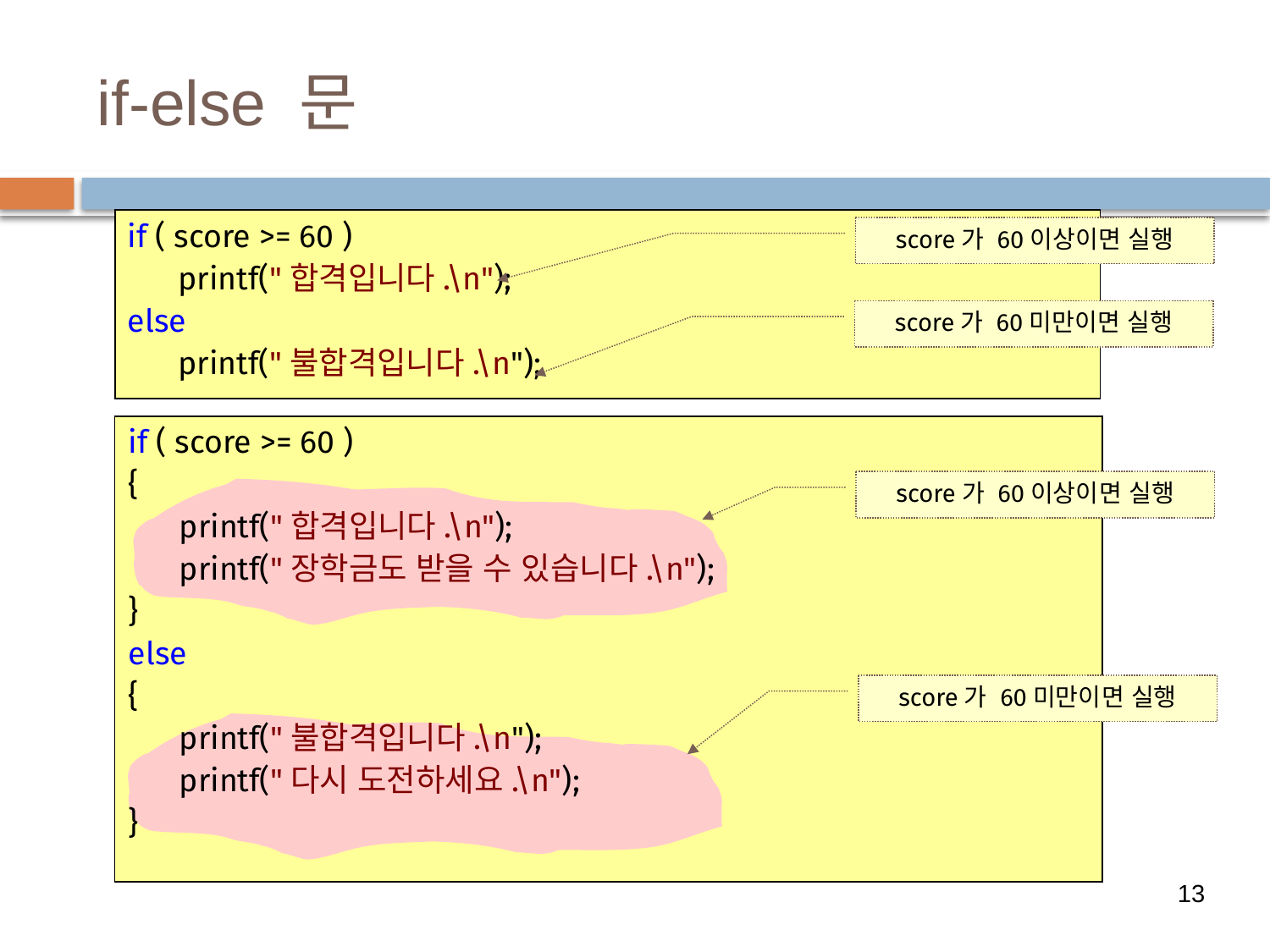

# if-else 문
if ( score >= 60 )
      printf("합격입니다.\n");
else
      printf("불합격입니다.\n");
score가 60이상이면 실행
score가 60미만이면 실행
if ( score >= 60 )
{
      printf("합격입니다.\n");
      printf("장학금도 받을 수 있습니다.\n");
}
else
{
      printf("불합격입니다.\n");
      printf("다시 도전하세요.\n");
}

score가 60이상이면 실행

score가 60미만이면 실행

13